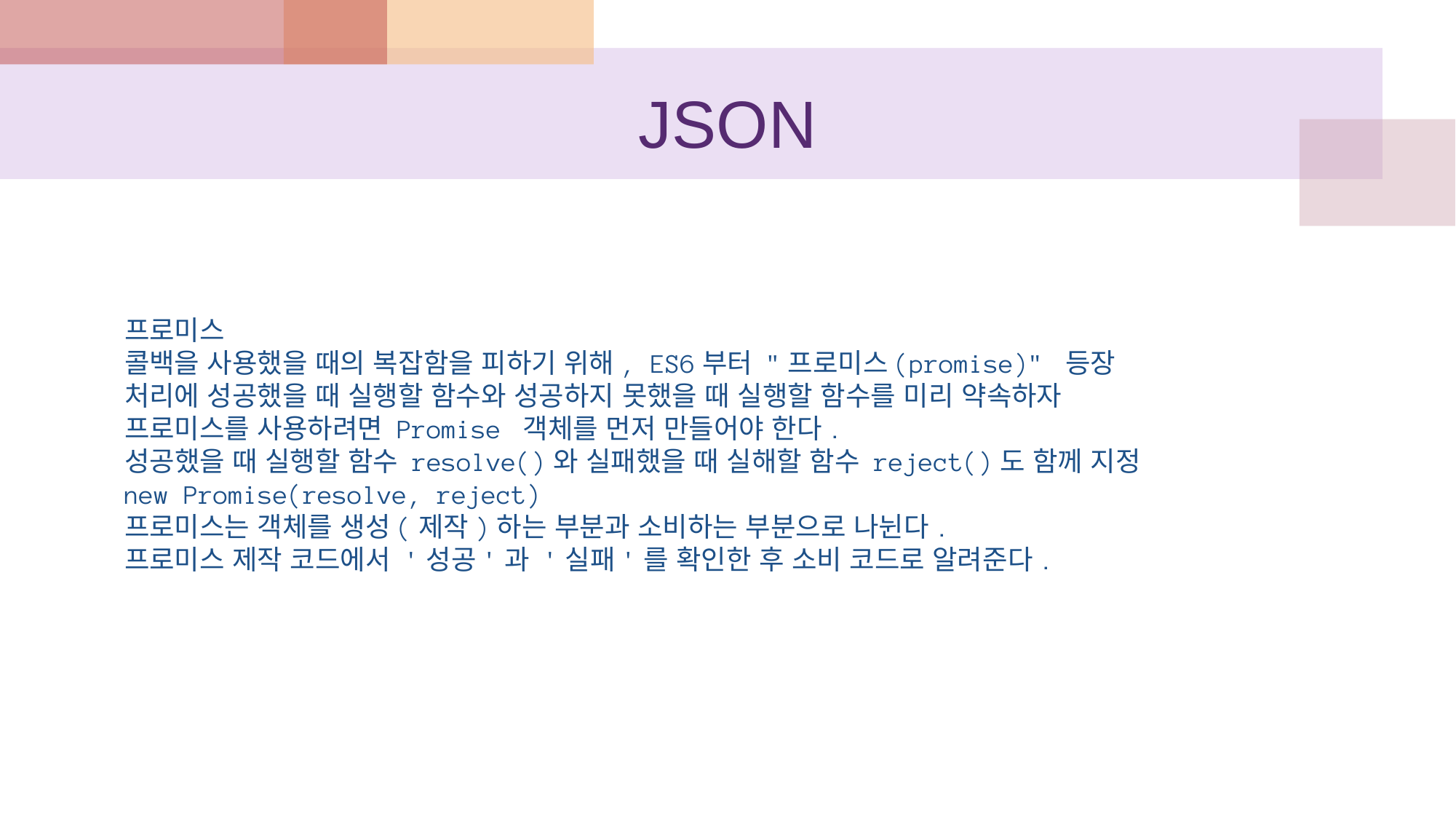

# JSON
프로미스
콜백을 사용했을 때의 복잡함을 피하기 위해, ES6부터 "프로미스(promise)" 등장
처리에 성공했을 때 실행할 함수와 성공하지 못했을 때 실행할 함수를 미리 약속하자
프로미스를 사용하려면 Promise 객체를 먼저 만들어야 한다.
성공했을 때 실행할 함수 resolve()와 실패했을 때 실해할 함수 reject()도 함께 지정
new Promise(resolve, reject)
프로미스는 객체를 생성(제작)하는 부분과 소비하는 부분으로 나뉜다.
프로미스 제작 코드에서 '성공'과 '실패'를 확인한 후 소비 코드로 알려준다.